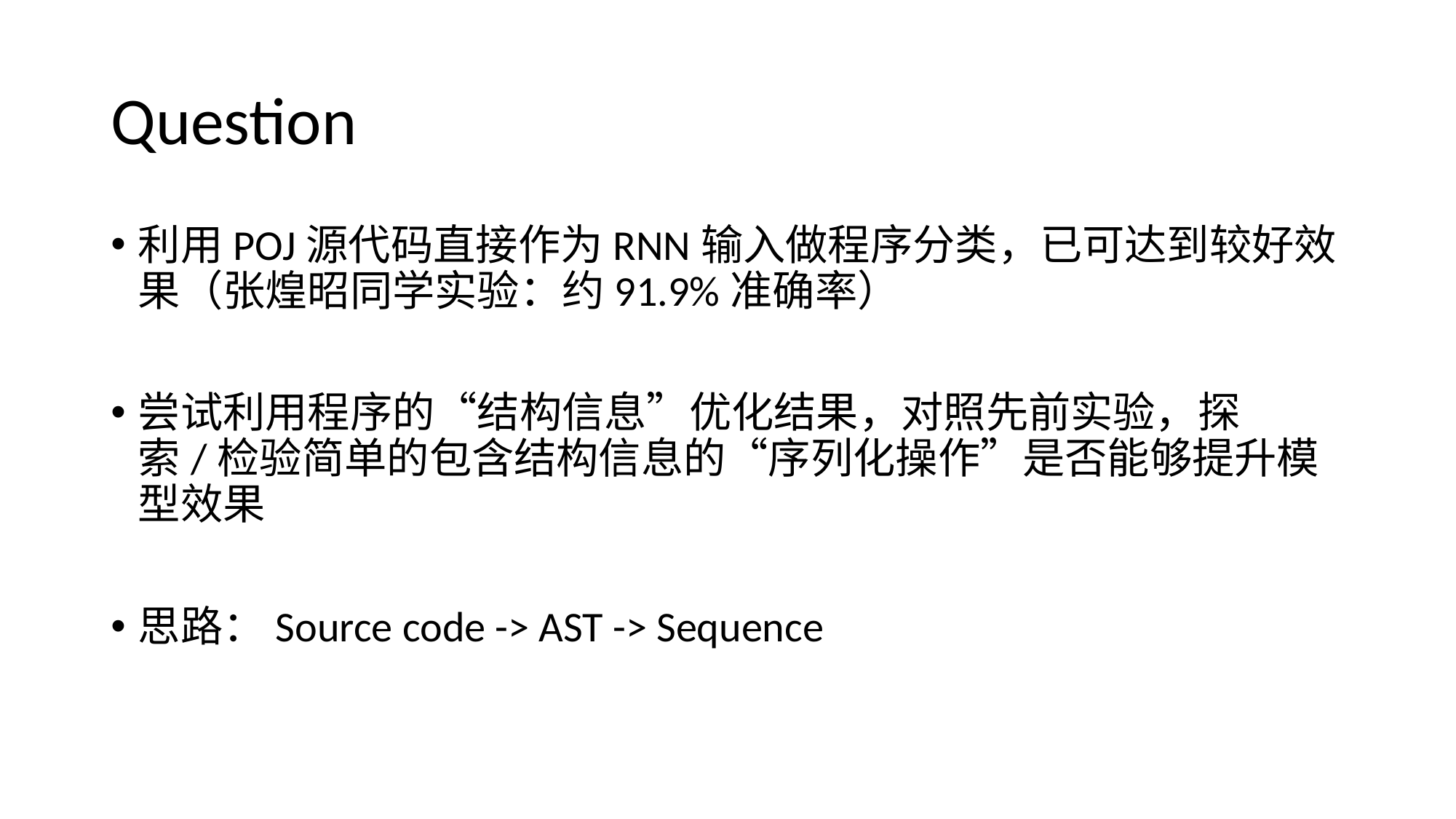

# Question
利用POJ源代码直接作为RNN输入做程序分类，已可达到较好效果（张煌昭同学实验：约91.9%准确率）

尝试利用程序的“结构信息”优化结果，对照先前实验，探索/检验简单的包含结构信息的“序列化操作”是否能够提升模型效果

思路：Source code -> AST -> Sequence